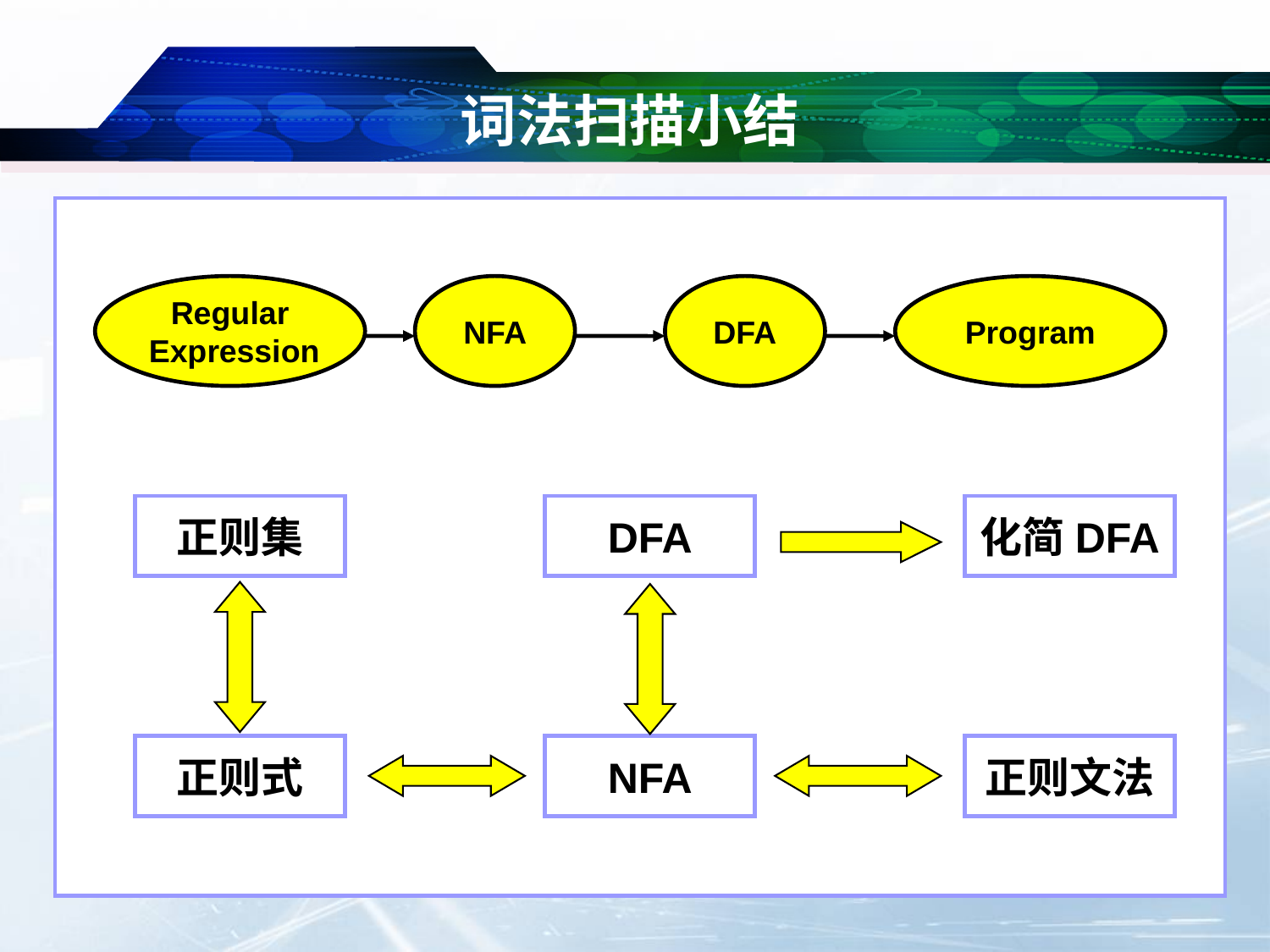

# 词法扫描小结

Program
Regular
 Expression
NFA
DFA

正则集
DFA
化简DFA

正则式
NFA
正则文法